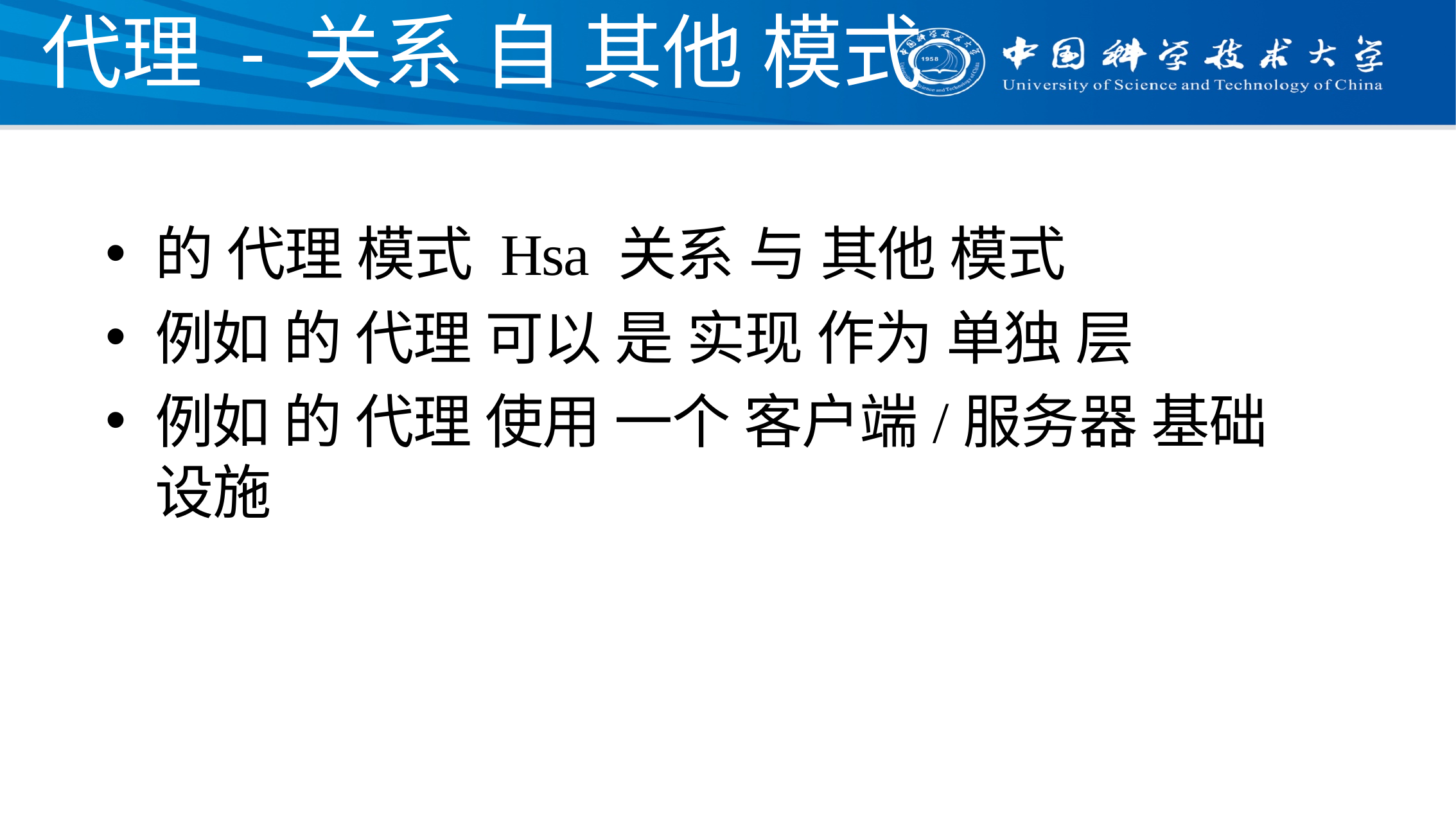

# 代理 - 关系 自 其他 模式
的 代理 模式 Hsa 关系 与 其他 模式
例如 的 代理 可以 是 实现 作为 单独 层
例如 的 代理 使用 一个 客户端/服务器 基础 设施